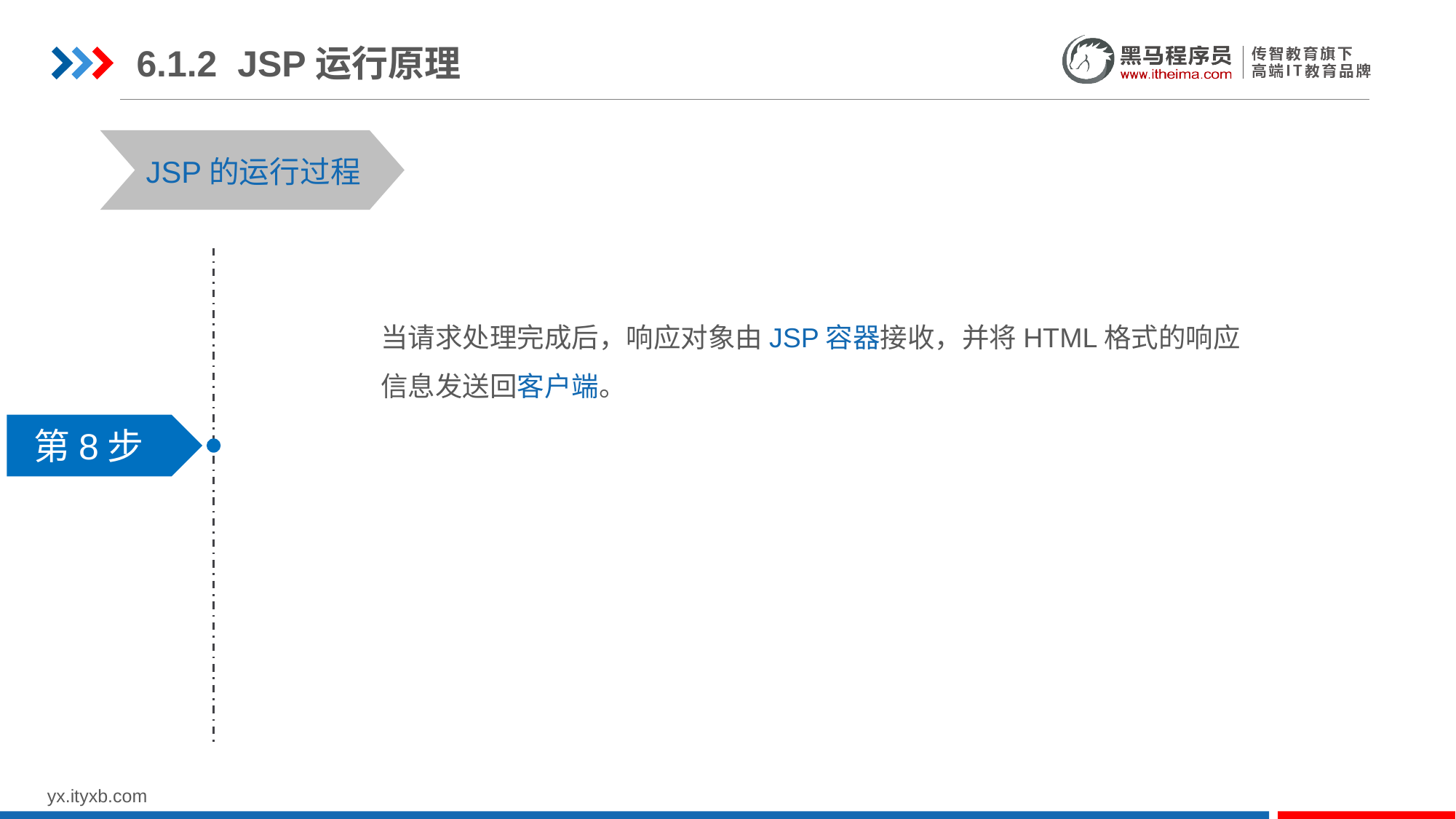

6.1.2  JSP运行原理

JSP的运行过程
当请求处理完成后，响应对象由JSP容器接收，并将HTML格式的响应信息发送回客户端。

第8步